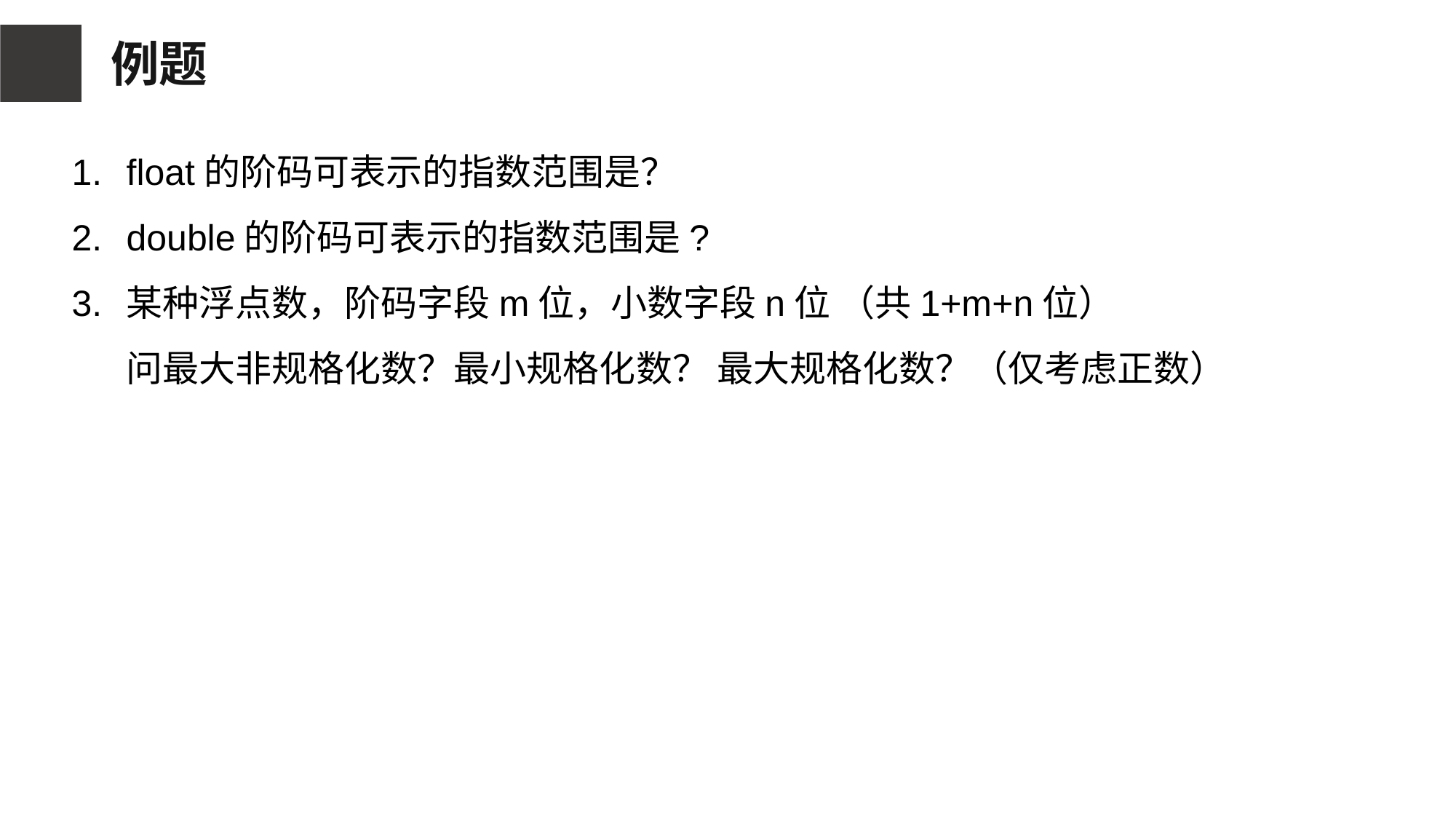

例题
float的阶码可表示的指数范围是？
double的阶码可表示的指数范围是?
某种浮点数，阶码字段m位，小数字段n位 （共1+m+n位）
问最大非规格化数？最小规格化数？ 最大规格化数？（仅考虑正数）